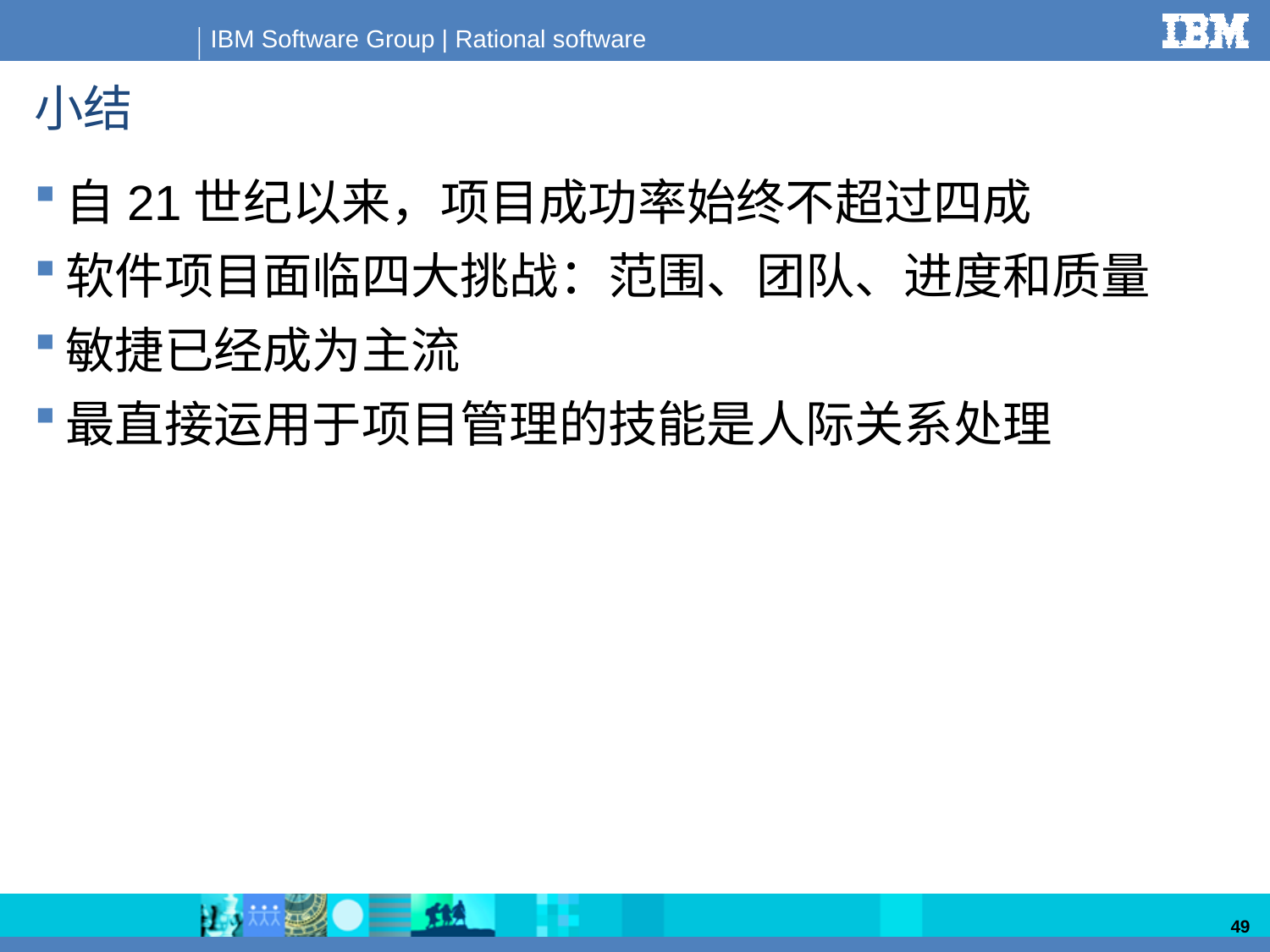

# 小结
自21世纪以来，项目成功率始终不超过四成
软件项目面临四大挑战：范围、团队、进度和质量
敏捷已经成为主流
最直接运用于项目管理的技能是人际关系处理

49